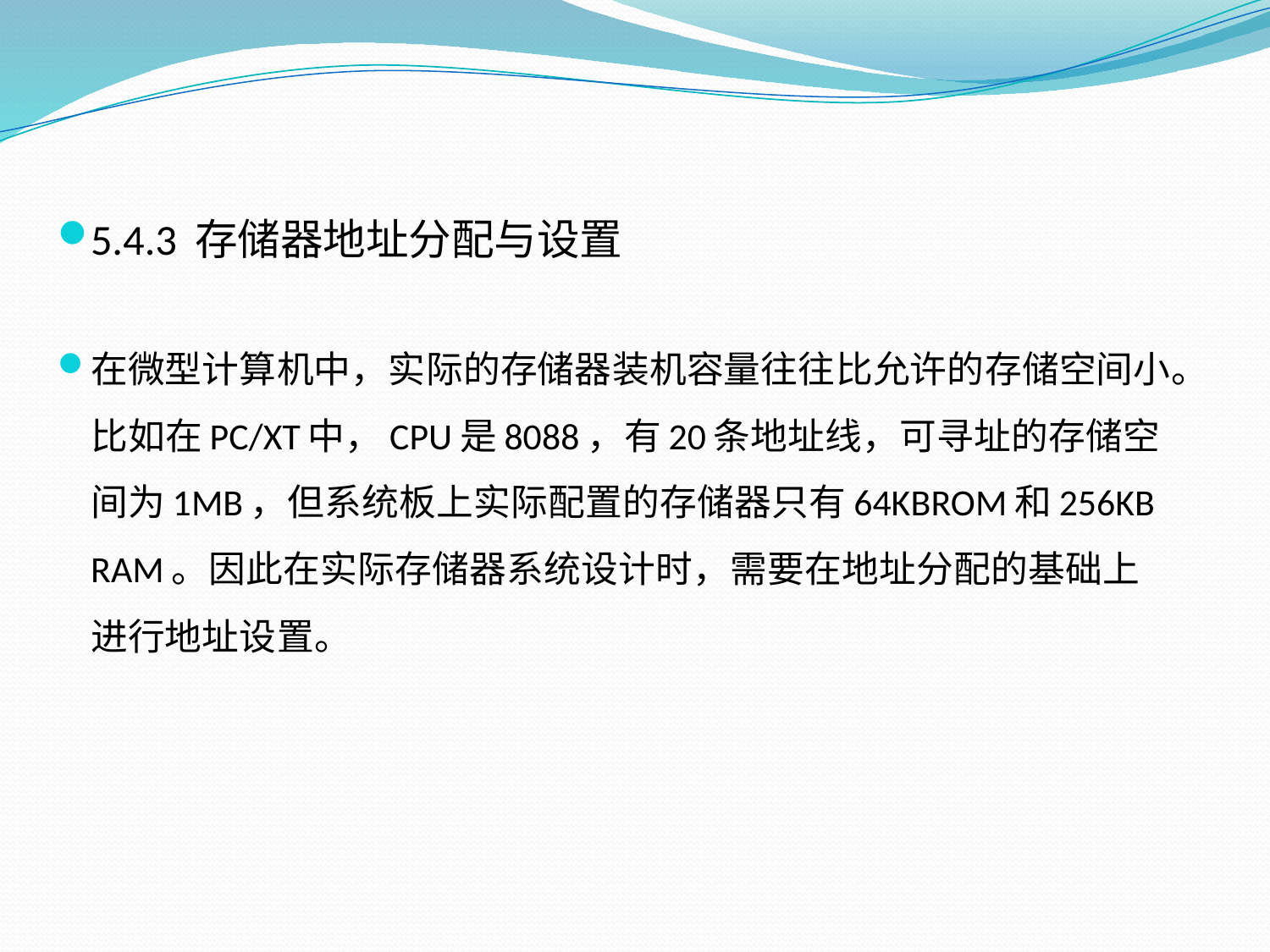

5.4.3 存储器地址分配与设置

在微型计算机中，实际的存储器装机容量往往比允许的存储空间小。比如在PC/XT中，CPU是8088，有20条地址线，可寻址的存储空间为1MB，但系统板上实际配置的存储器只有64KBROM和256KB RAM。因此在实际存储器系统设计时，需要在地址分配的基础上进行地址设置。